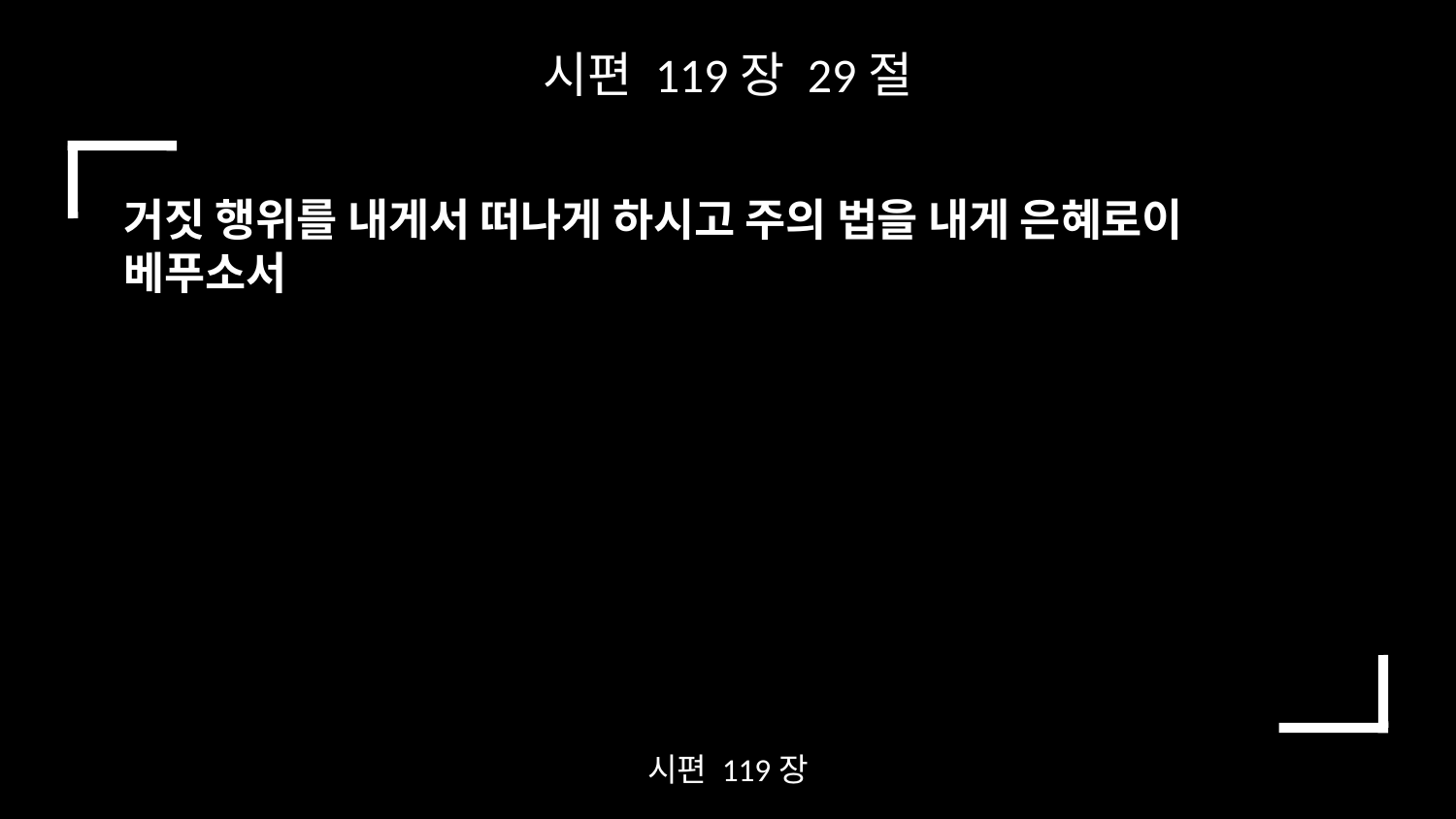

시편 119장 29절

거짓 행위를 내게서 떠나게 하시고 주의 법을 내게 은혜로이 베푸소서

시편 119장